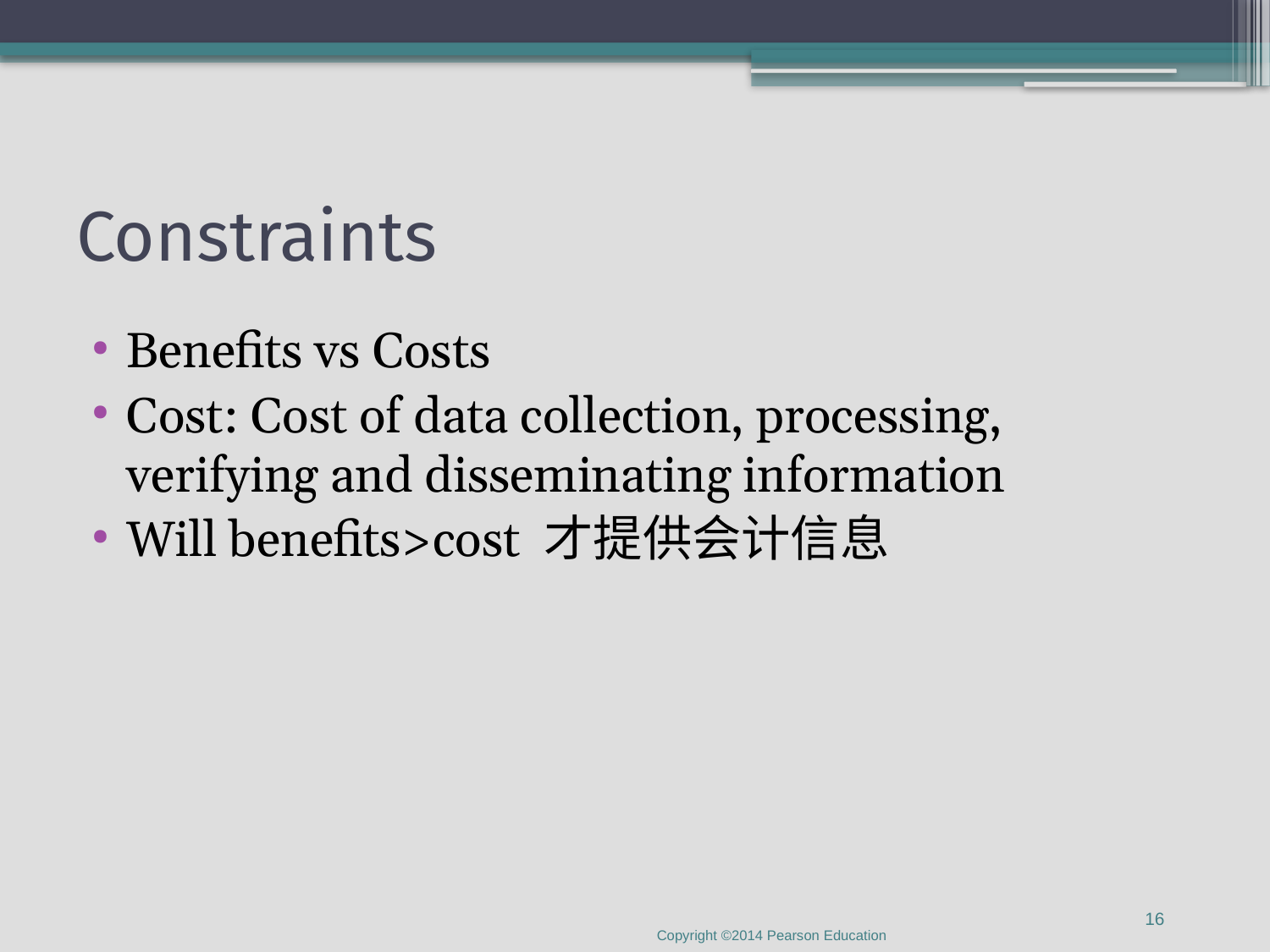

# Constraints
Benefits vs Costs
Cost: Cost of data collection, processing, verifying and disseminating information
Will benefits>cost 才提供会计信息
16
Copyright ©2014 Pearson Education